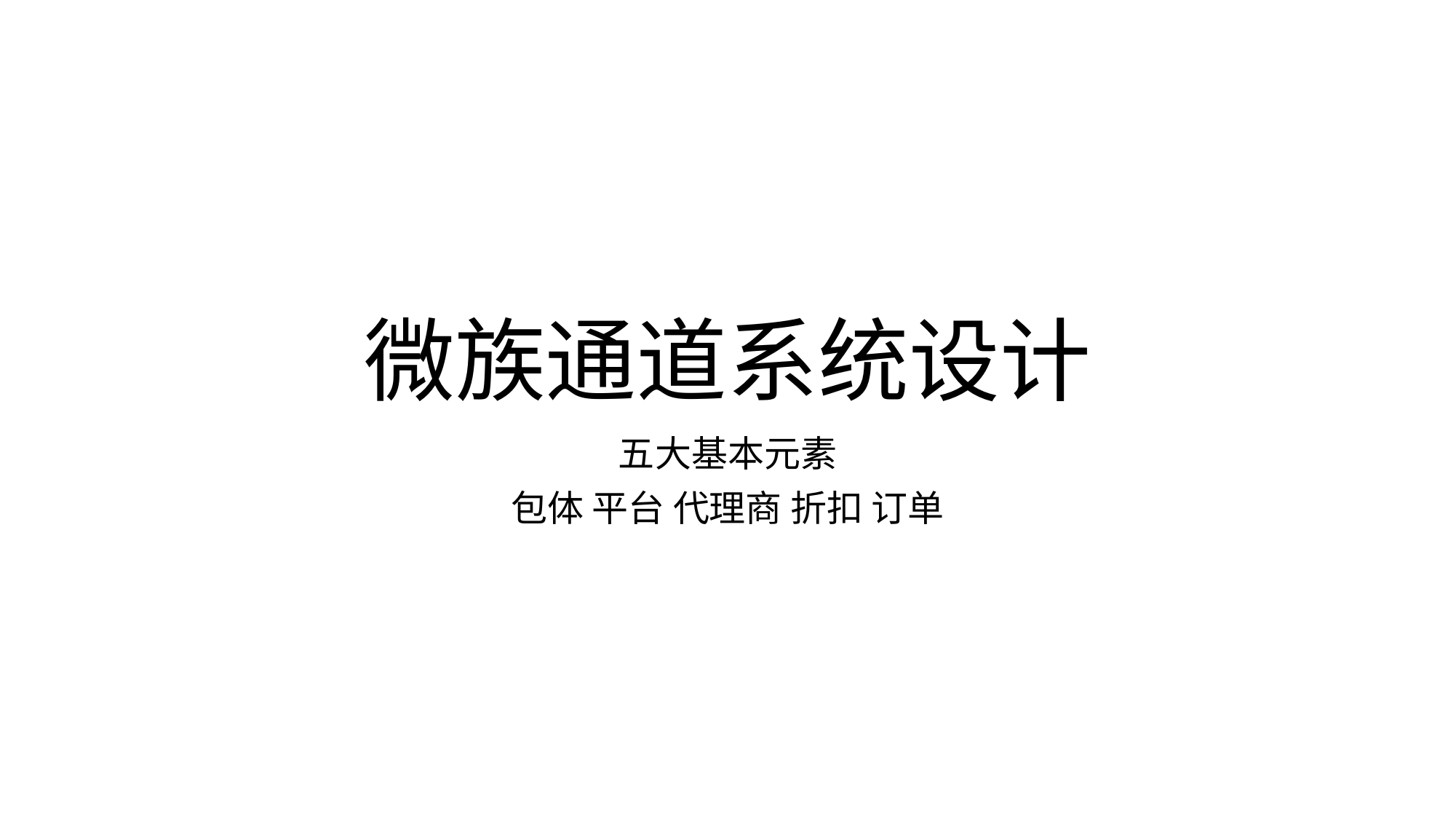

# 微族通道系统设计
五大基本元素
包体 平台 代理商 折扣 订单